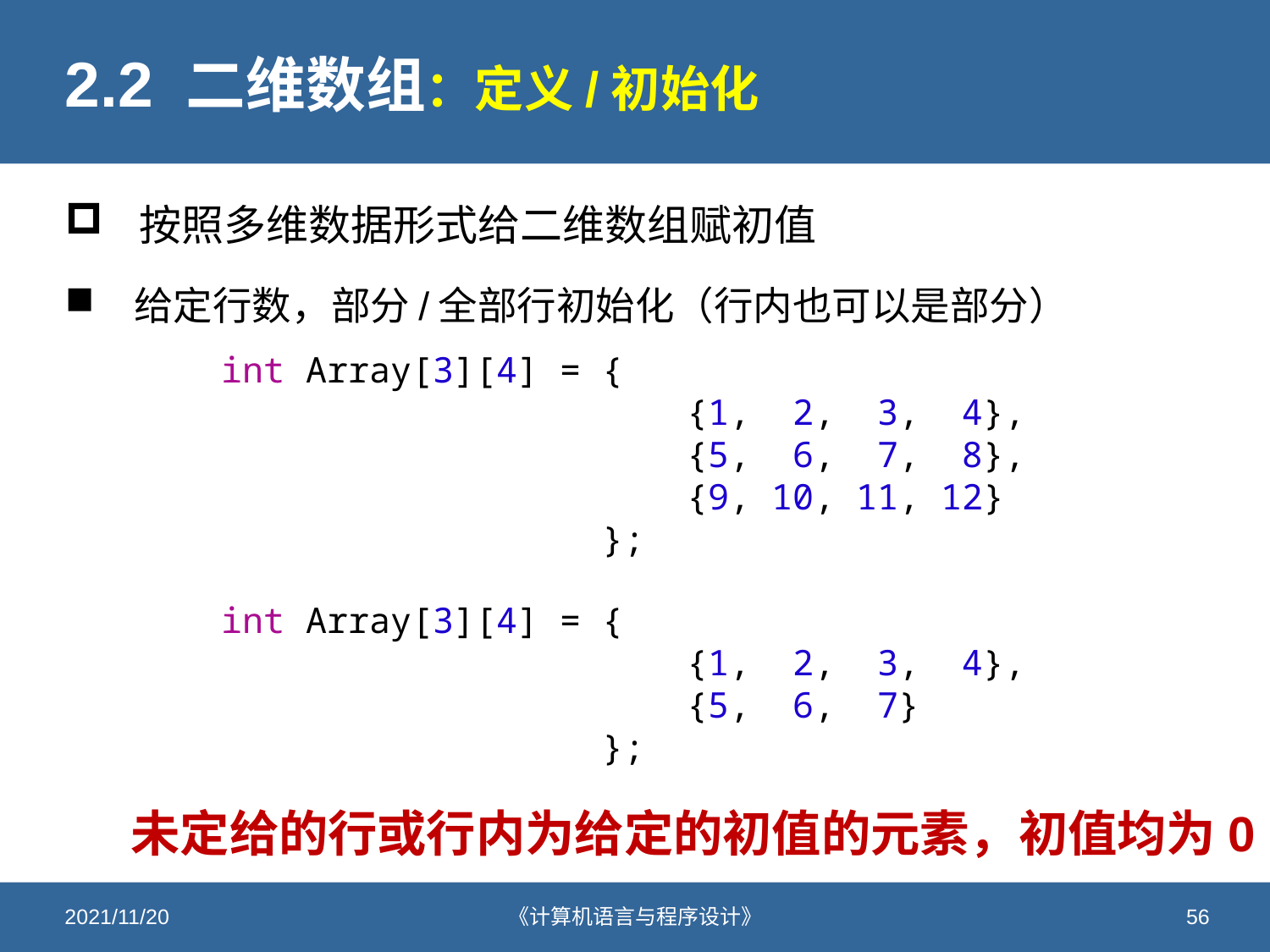

# 2.2 二维数组：定义/初始化
按照多维数据形式给二维数组赋初值

给定行数，部分/全部行初始化（行内也可以是部分）
int Array[3][4] = {
                      {1,  2,  3,  4},
                      {5,  6,  7,  8},
                      {9, 10, 11, 12}
                  };
int Array[3][4] = {
                      {1,  2,  3,  4},
                      {5,  6,  7}
                  };
未定给的行或行内为给定的初值的元素，初值均为0
2021/11/20
《计算机语言与程序设计》
56